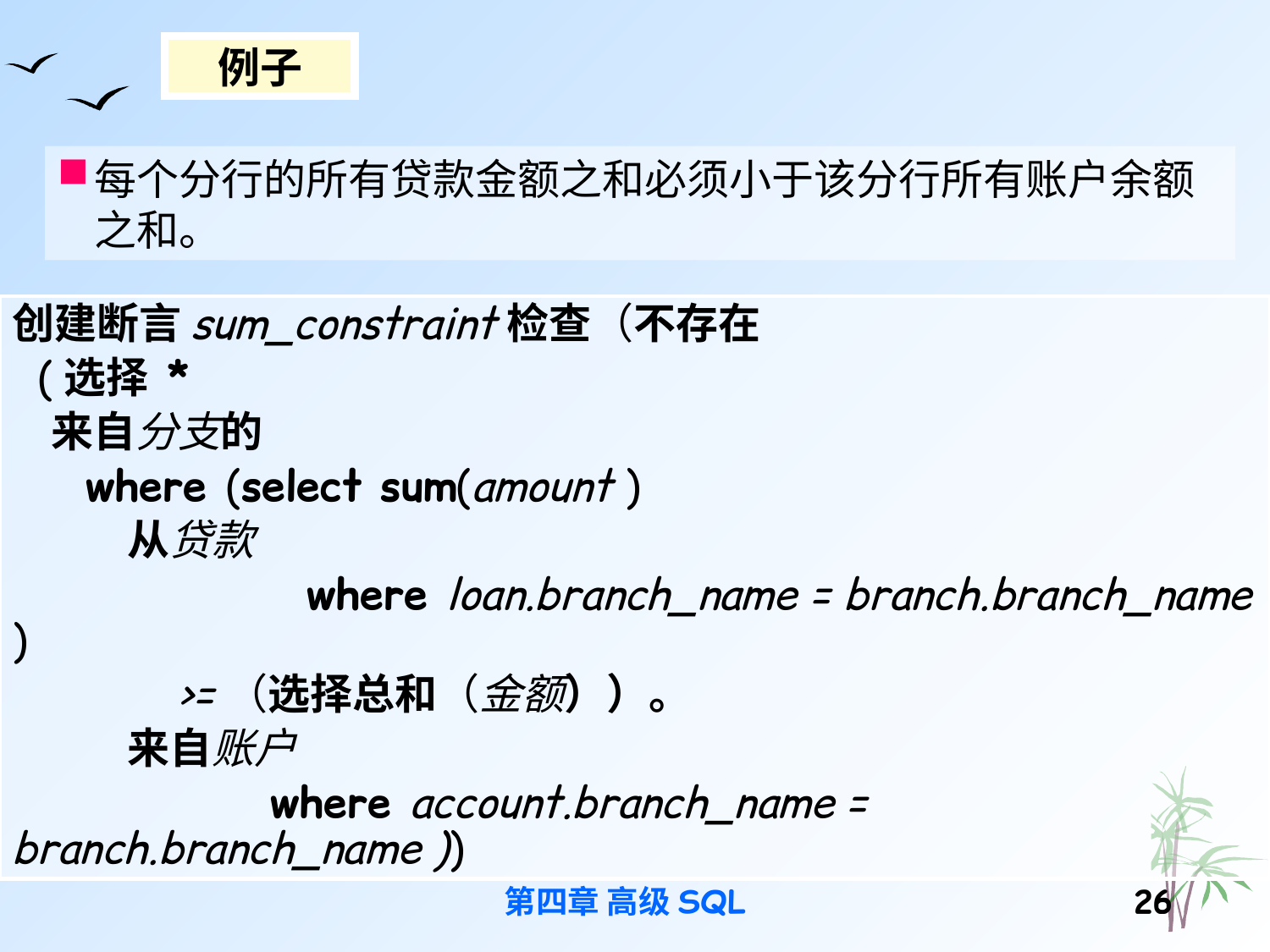

例子
每个分行的所有贷款金额之和必须小于该分行所有账户余额之和。
创建断言sum_constraint检查（不存在
  (选择 *
   来自分支的
    where (select sum(amount )
           从贷款
                where loan.branch_name = branch.branch_name )
             >=（选择总和（金额））。
           来自账户
              where account.branch_name = branch.branch_name ))
第四章 高级SQL
26